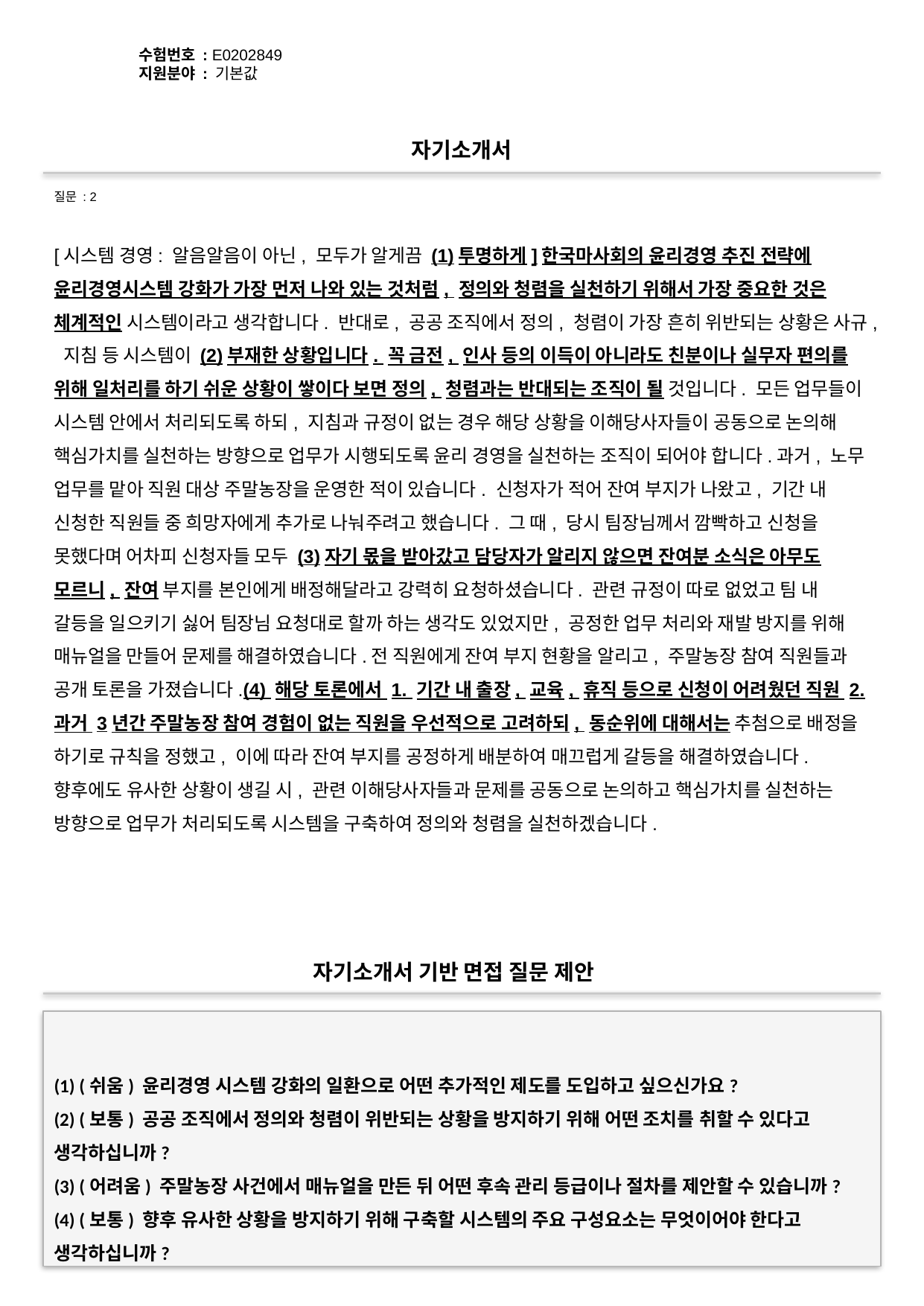

수험번호 : E0202849
지원분야 : 기본값
#

자기소개서

질문 : 2

[시스템 경영: 알음알음이 아닌, 모두가 알게끔 (1)투명하게]한국마사회의 윤리경영 추진 전략에 윤리경영시스템 강화가 가장 먼저 나와 있는 것처럼, 정의와 청렴을 실천하기 위해서 가장 중요한 것은 체계적인 시스템이라고 생각합니다. 반대로, 공공 조직에서 정의, 청렴이 가장 흔히 위반되는 상황은 사규, 지침 등 시스템이 (2)부재한 상황입니다. 꼭 금전, 인사 등의 이득이 아니라도 친분이나 실무자 편의를 위해 일처리를 하기 쉬운 상황이 쌓이다 보면 정의, 청렴과는 반대되는 조직이 될 것입니다. 모든 업무들이 시스템 안에서 처리되도록 하되, 지침과 규정이 없는 경우 해당 상황을 이해당사자들이 공동으로 논의해 핵심가치를 실천하는 방향으로 업무가 시행되도록 윤리 경영을 실천하는 조직이 되어야 합니다.과거, 노무 업무를 맡아 직원 대상 주말농장을 운영한 적이 있습니다. 신청자가 적어 잔여 부지가 나왔고, 기간 내 신청한 직원들 중 희망자에게 추가로 나눠주려고 했습니다. 그 때, 당시 팀장님께서 깜빡하고 신청을 못했다며 어차피 신청자들 모두 (3)자기 몫을 받아갔고 담당자가 알리지 않으면 잔여분 소식은 아무도 모르니, 잔여 부지를 본인에게 배정해달라고 강력히 요청하셨습니다. 관련 규정이 따로 없었고 팀 내 갈등을 일으키기 싫어 팀장님 요청대로 할까 하는 생각도 있었지만, 공정한 업무 처리와 재발 방지를 위해 매뉴얼을 만들어 문제를 해결하였습니다.전 직원에게 잔여 부지 현황을 알리고, 주말농장 참여 직원들과 공개 토론을 가졌습니다.(4) 해당 토론에서 1. 기간 내 출장, 교육, 휴직 등으로 신청이 어려웠던 직원 2. 과거 3년간 주말농장 참여 경험이 없는 직원을 우선적으로 고려하되, 동순위에 대해서는 추첨으로 배정을 하기로 규칙을 정했고, 이에 따라 잔여 부지를 공정하게 배분하여 매끄럽게 갈등을 해결하였습니다.향후에도 유사한 상황이 생길 시, 관련 이해당사자들과 문제를 공동으로 논의하고 핵심가치를 실천하는 방향으로 업무가 처리되도록 시스템을 구축하여 정의와 청렴을 실천하겠습니다.

자기소개서 기반 면접 질문 제안

(1) (쉬움) 윤리경영 시스템 강화의 일환으로 어떤 추가적인 제도를 도입하고 싶으신가요?
(2) (보통) 공공 조직에서 정의와 청렴이 위반되는 상황을 방지하기 위해 어떤 조치를 취할 수 있다고 생각하십니까?
(3) (어려움) 주말농장 사건에서 매뉴얼을 만든 뒤 어떤 후속 관리 등급이나 절차를 제안할 수 있습니까?
(4) (보통) 향후 유사한 상황을 방지하기 위해 구축할 시스템의 주요 구성요소는 무엇이어야 한다고 생각하십니까?